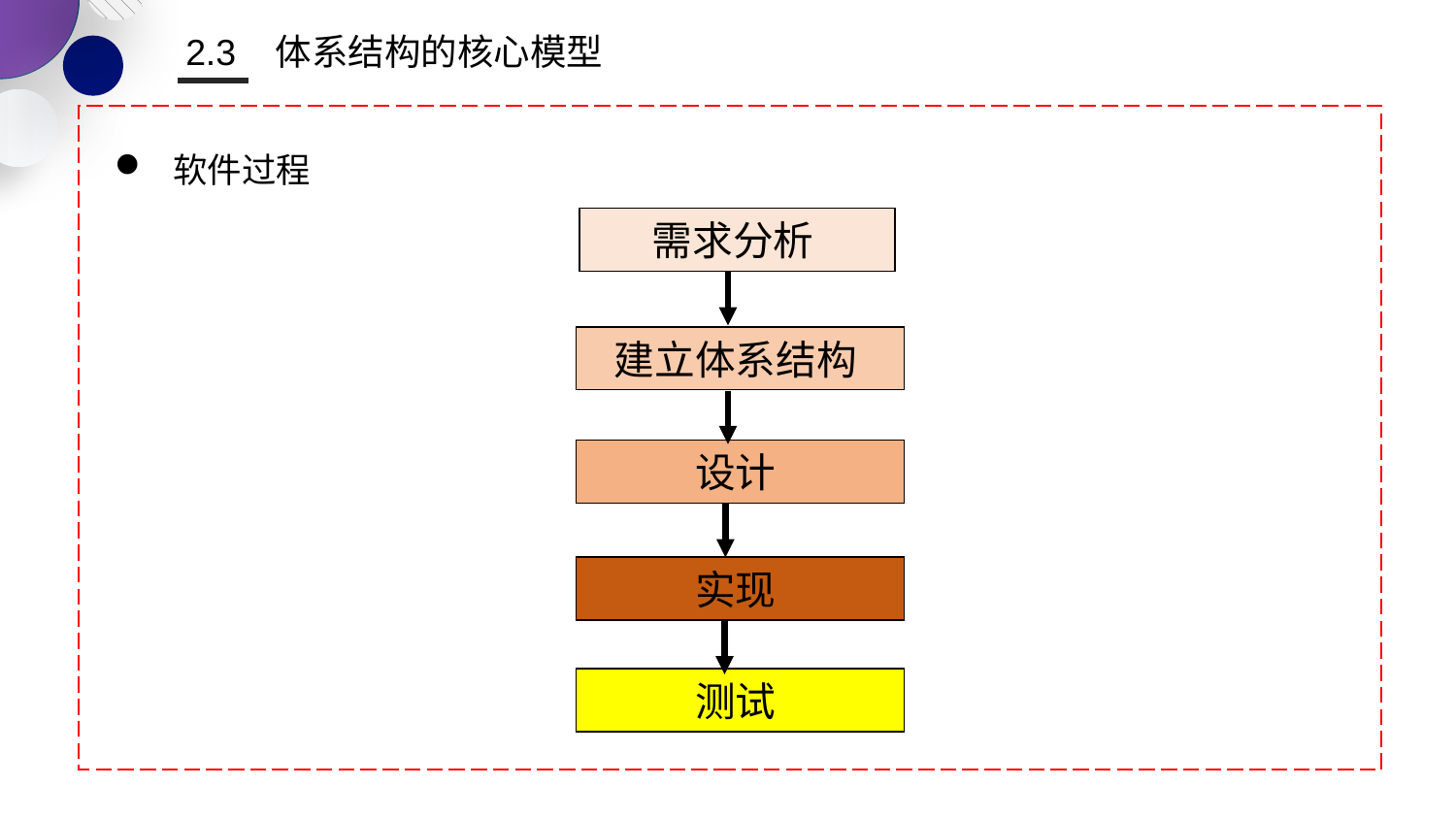

2.3   体系结构的核心模型

  软件过程
需求分析
建立体系结构
设计
实现
测试